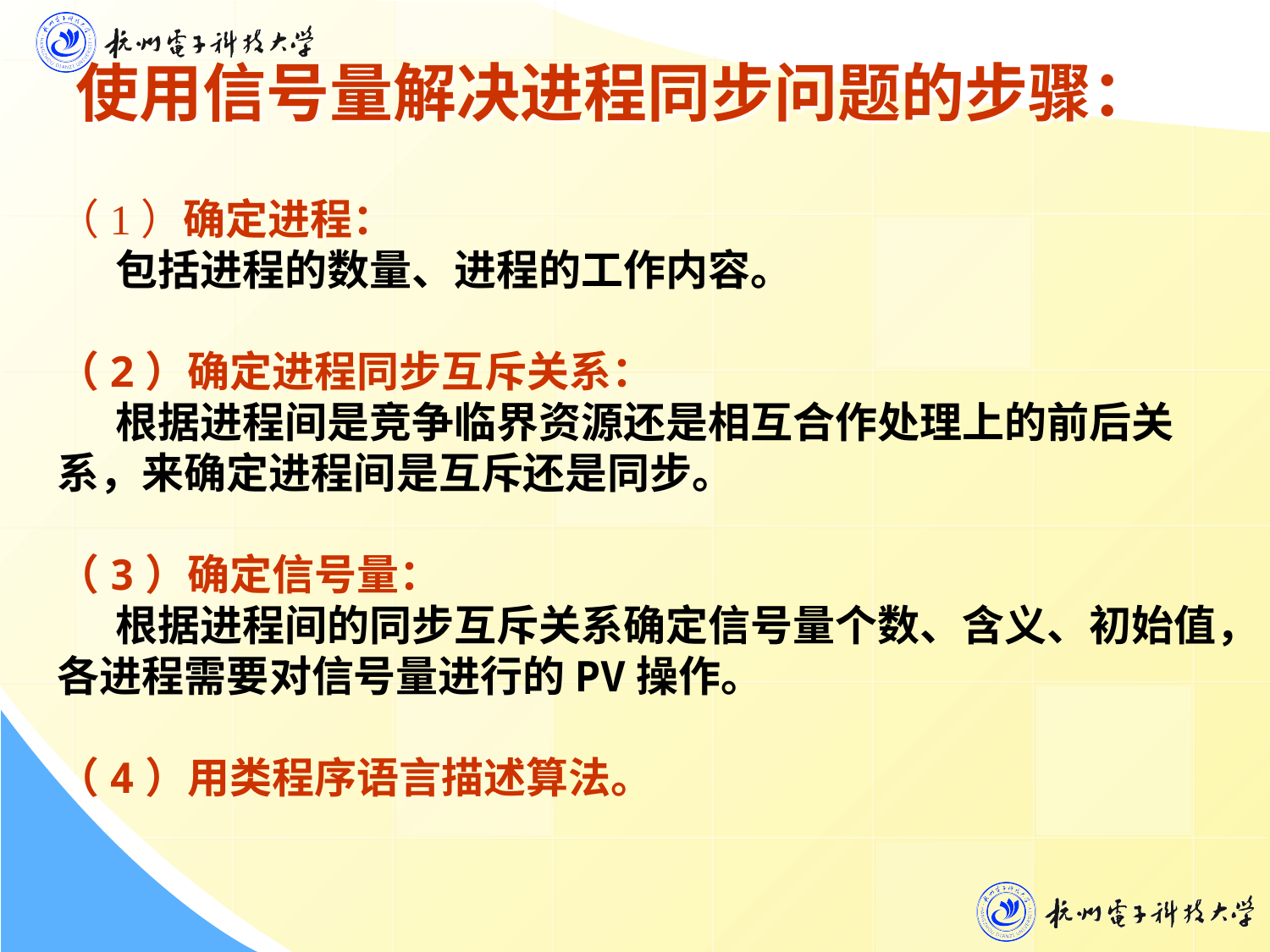

使用信号量解决进程同步问题的步骤：
（1）确定进程：
     包括进程的数量、进程的工作内容。

（2）确定进程同步互斥关系：
     根据进程间是竞争临界资源还是相互合作处理上的前后关 系，来确定进程间是互斥还是同步。

（3）确定信号量：
     根据进程间的同步互斥关系确定信号量个数、含义、初始值，各进程需要对信号量进行的PV操作。

（4）用类程序语言描述算法。